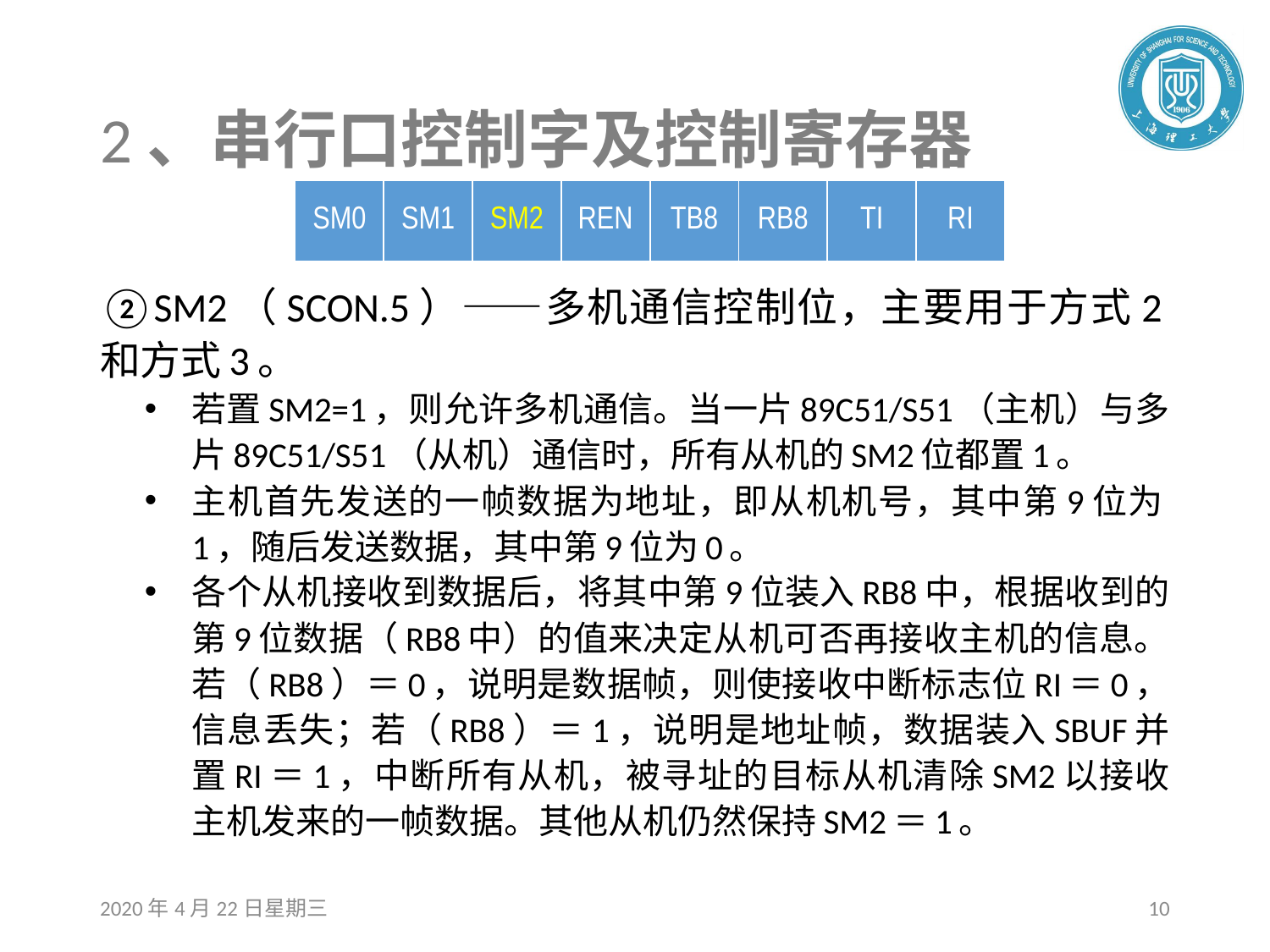

# 2、串行口控制字及控制寄存器
| SM0 | SM1 | SM2 | REN | TB8 | RB8 | TI | RI |
| --- | --- | --- | --- | --- | --- | --- | --- |
②SM2（SCON.5）——多机通信控制位，主要用于方式2和方式3。
若置SM2=1，则允许多机通信。当一片89C51/S51（主机）与多片89C51/S51（从机）通信时，所有从机的SM2位都置1。
主机首先发送的一帧数据为地址，即从机机号，其中第9位为1，随后发送数据，其中第9位为0。
各个从机接收到数据后，将其中第9位装入RB8中，根据收到的第9位数据（RB8中）的值来决定从机可否再接收主机的信息。若（RB8）＝0，说明是数据帧，则使接收中断标志位RI＝0，信息丢失；若（RB8）＝1，说明是地址帧，数据装入SBUF并置RI＝1，中断所有从机，被寻址的目标从机清除SM2以接收主机发来的一帧数据。其他从机仍然保持SM2＝1。
2020年4月22日星期三
10